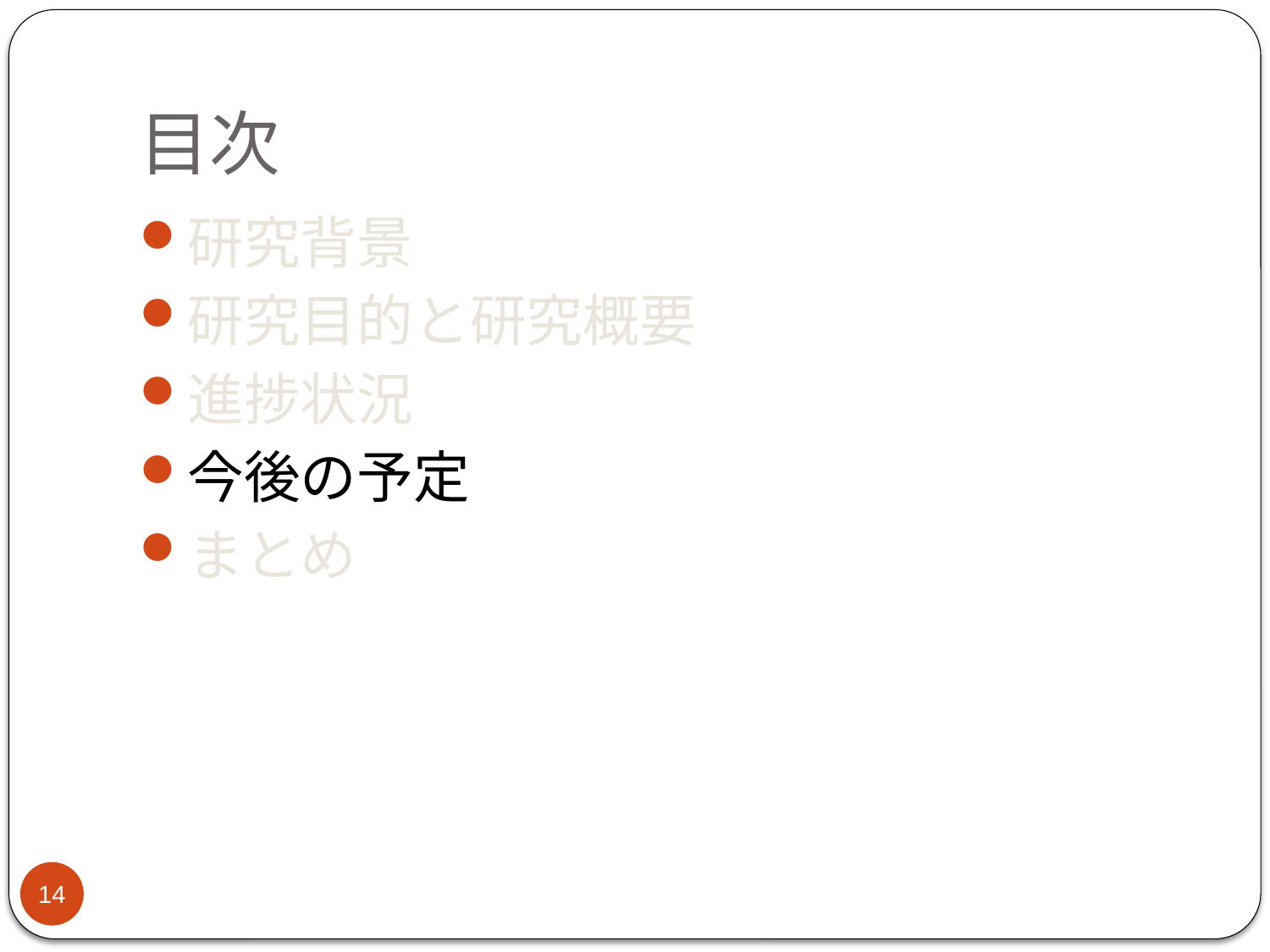

# 目次
研究背景
研究目的と研究概要
進捗状況
今後の予定
まとめ
14